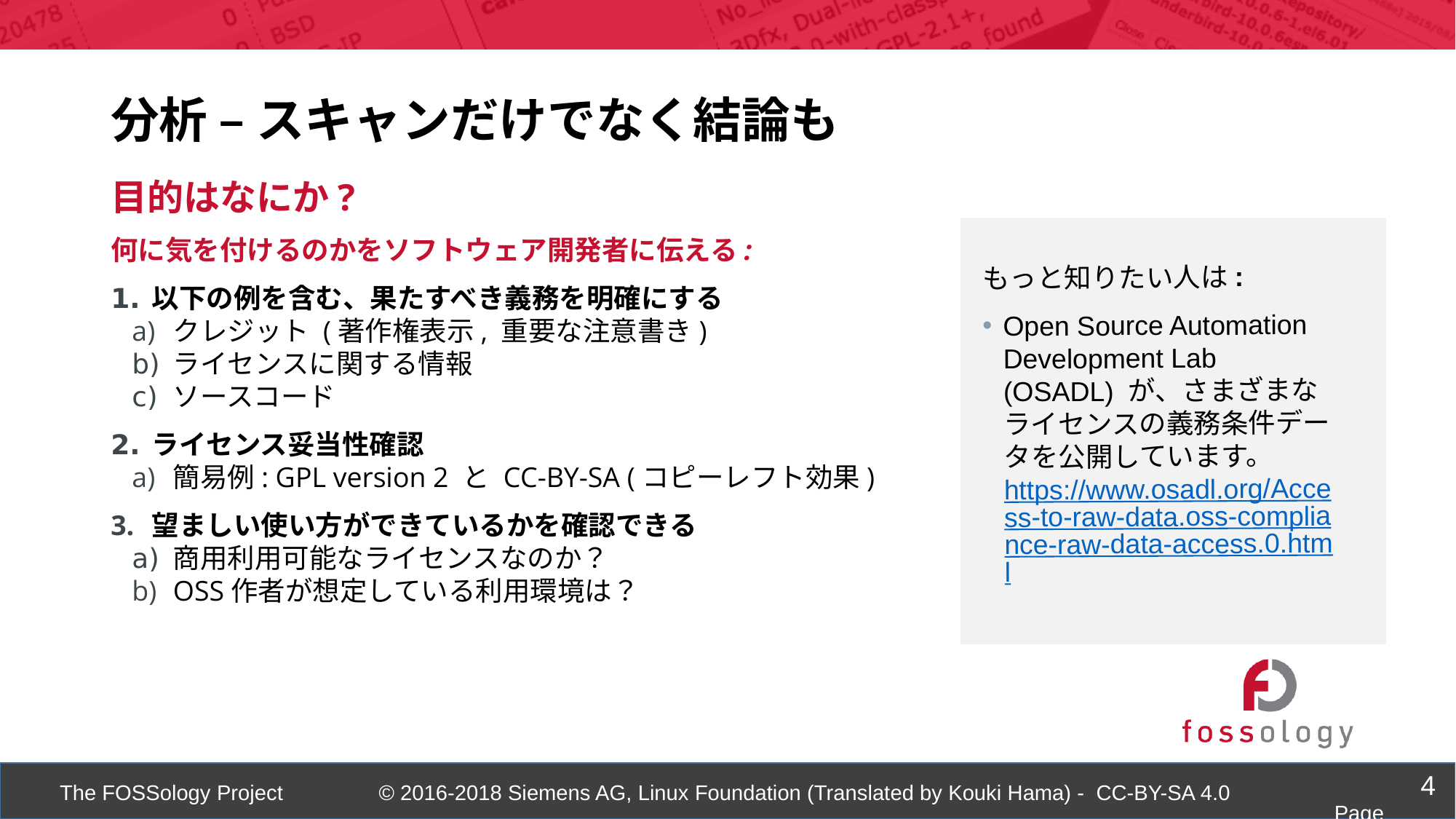

分析 – スキャンだけでなく結論も
目的はなにか?
何に気を付けるのかをソフトウェア開発者に伝える:
以下の例を含む、果たすべき義務を明確にする
クレジット (著作権表示, 重要な注意書き)
ライセンスに関する情報
ソースコード
ライセンス妥当性確認
簡易例: GPL version 2 と CC-BY-SA (コピーレフト効果)
望ましい使い方ができているかを確認できる
商用利用可能なライセンスなのか？
OSS作者が想定している利用環境は？

もっと知りたい人は:
Open Source Automation Development Lab (OSADL) が、さまざまなライセンスの義務条件データを公開しています。https://www.osadl.org/Access-to-raw-data.oss-compliance-raw-data-access.0.html